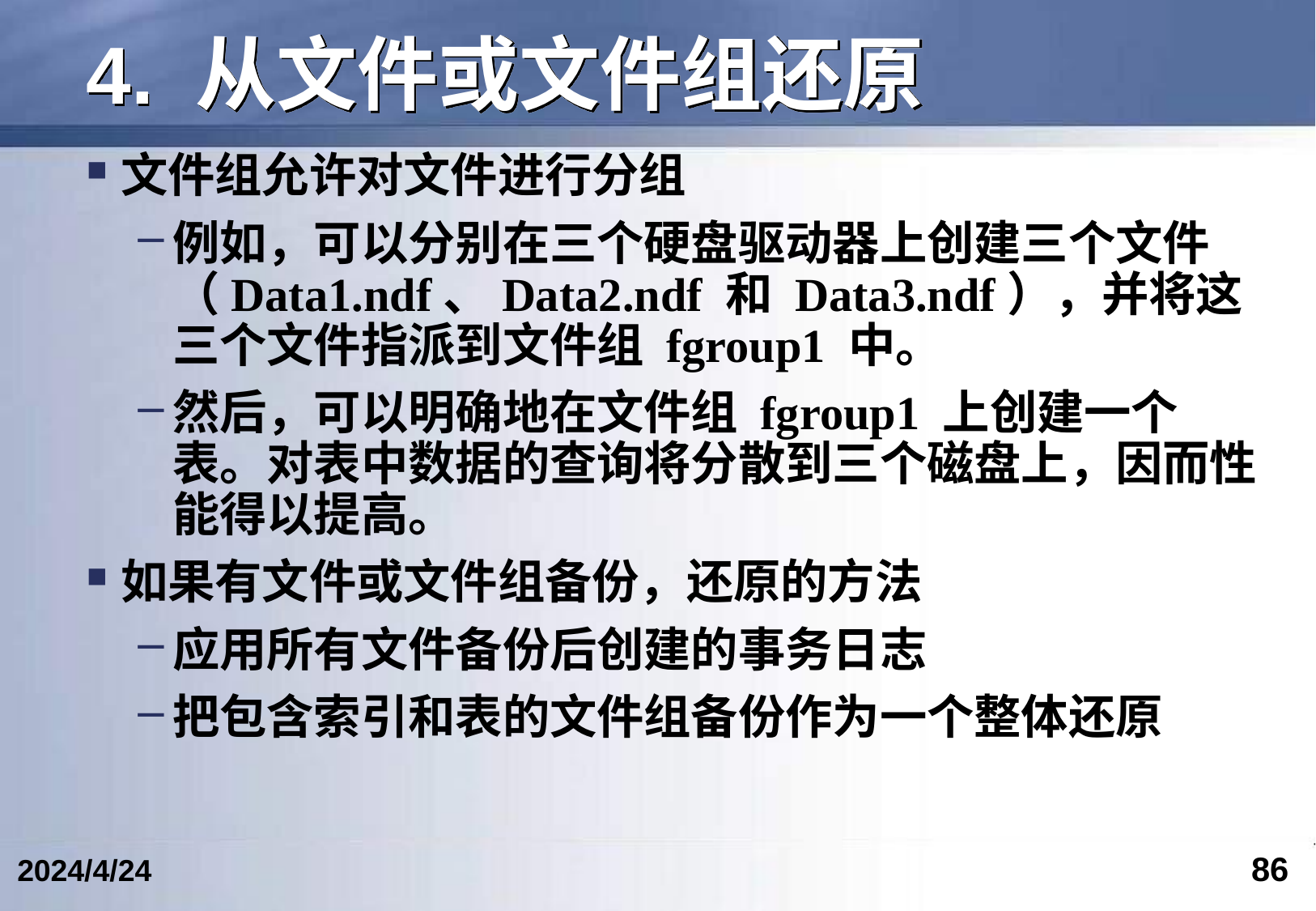

# 4. 从文件或文件组还原
文件组允许对文件进行分组
例如，可以分别在三个硬盘驱动器上创建三个文件（Data1.ndf、Data2.ndf 和 Data3.ndf），并将这三个文件指派到文件组 fgroup1 中。
然后，可以明确地在文件组 fgroup1 上创建一个表。对表中数据的查询将分散到三个磁盘上，因而性能得以提高。
如果有文件或文件组备份，还原的方法
应用所有文件备份后创建的事务日志
把包含索引和表的文件组备份作为一个整体还原
86
2024/4/24